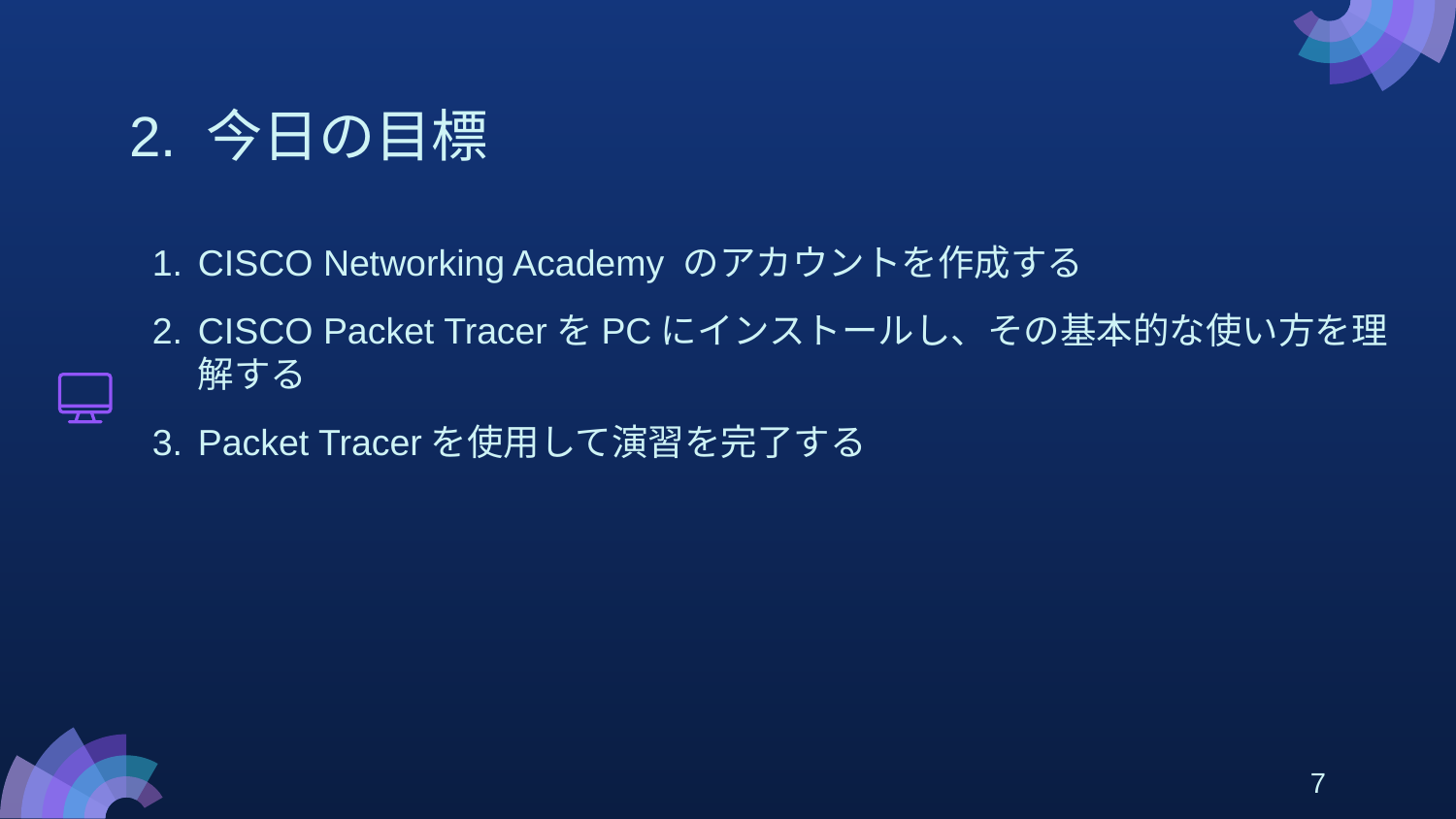

# 2. 今日の目標
CISCO Networking Academy のアカウントを作成する
CISCO Packet TracerをPCにインストールし、その基本的な使い方を理解する
Packet Tracerを使用して演習を完了する

7